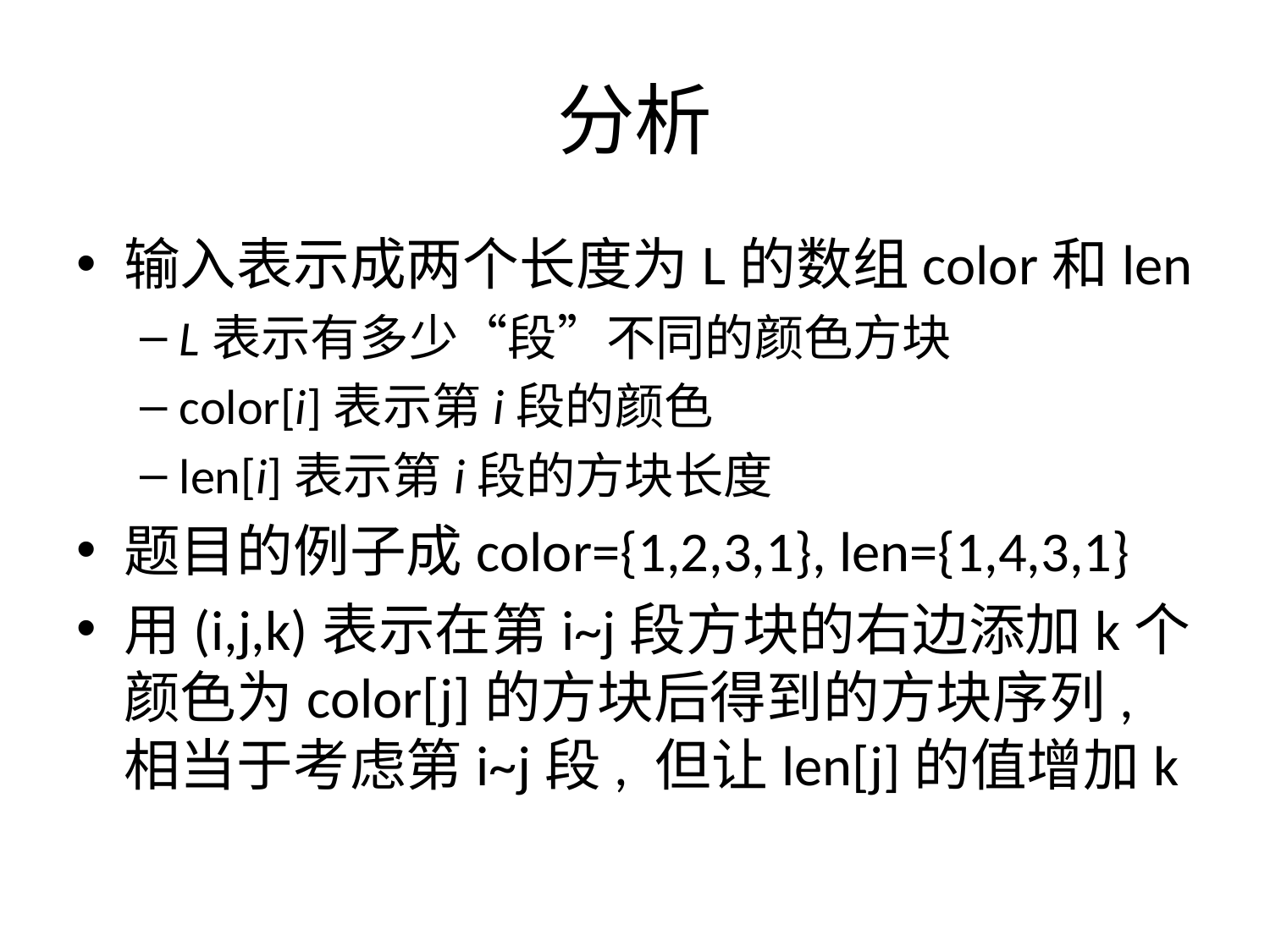

# 分析
输入表示成两个长度为L的数组color和len
L表示有多少“段”不同的颜色方块
color[i]表示第i段的颜色
len[i]表示第i段的方块长度
题目的例子成color={1,2,3,1}, len={1,4,3,1}
用(i,j,k)表示在第i~j段方块的右边添加k个颜色为color[j]的方块后得到的方块序列, 相当于考虑第i~j段, 但让len[j]的值增加k